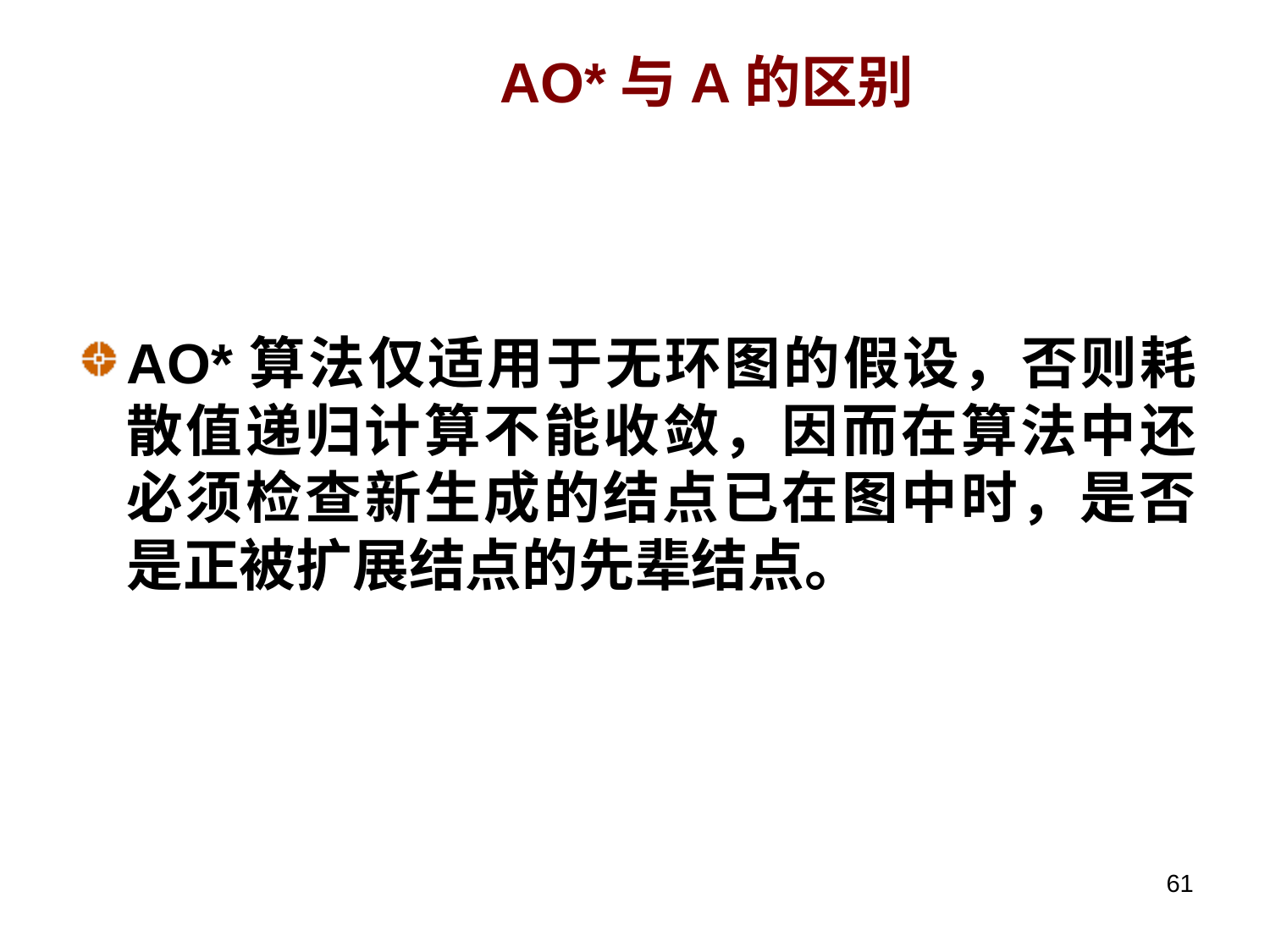

# AO*与A的区别
AO*算法仅适用于无环图的假设，否则耗散值递归计算不能收敛，因而在算法中还必须检查新生成的结点已在图中时，是否是正被扩展结点的先辈结点。
61